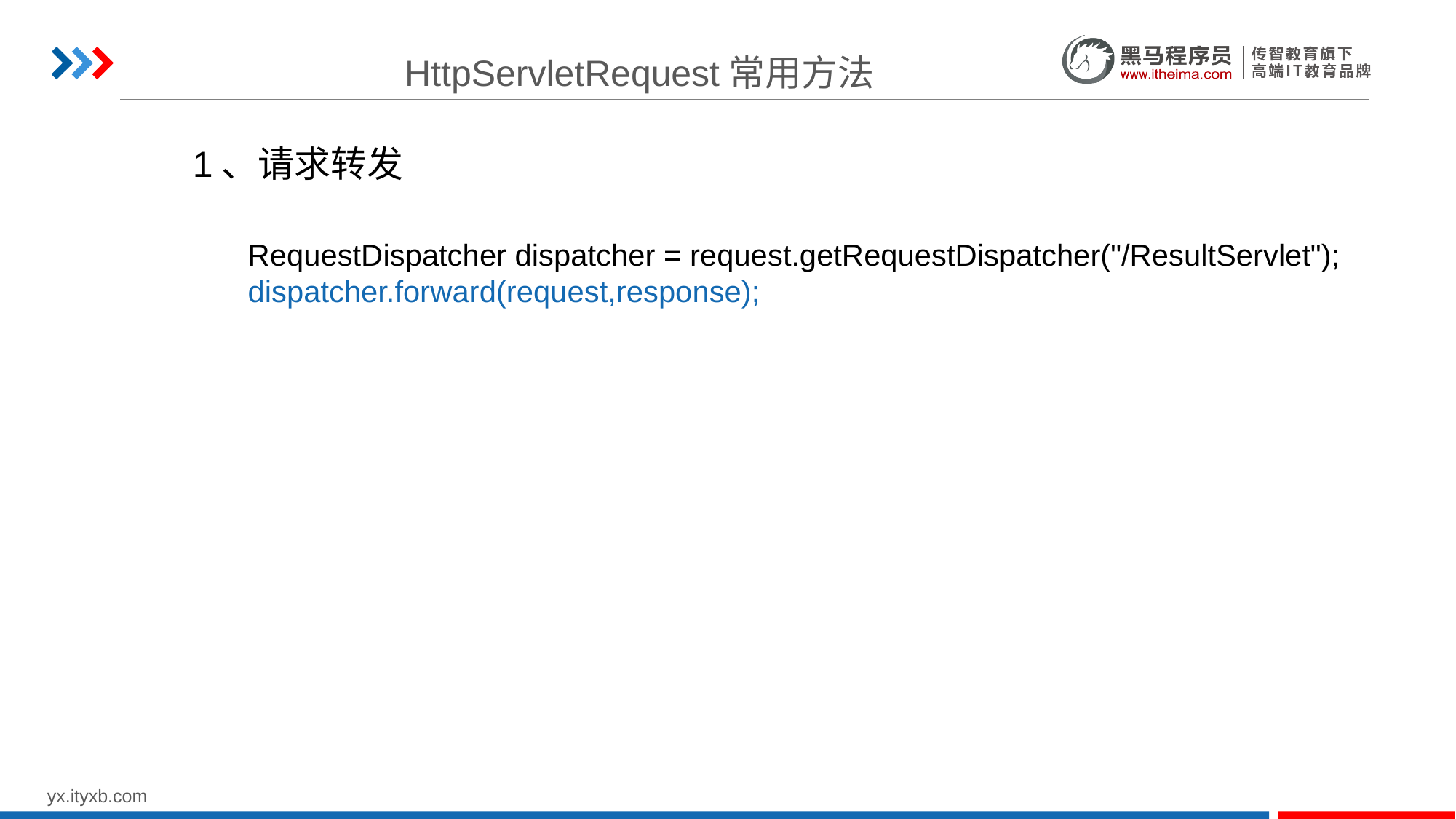

HttpServletRequest常用方法
1、请求转发
RequestDispatcher dispatcher = request.getRequestDispatcher("/ResultServlet");
dispatcher.forward(request,response);